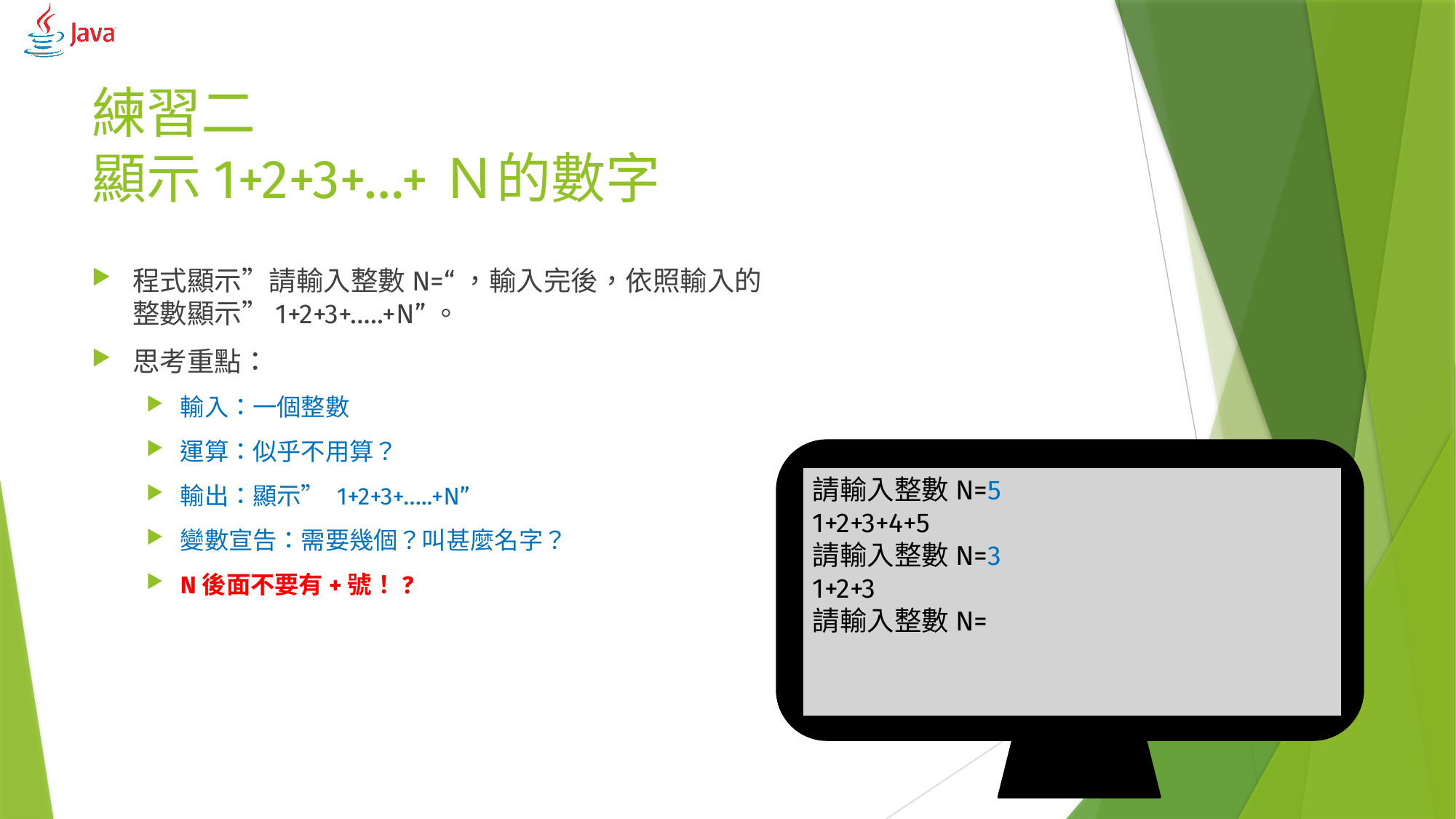

# 練習二 顯示1+2+3+…+Ｎ的數字
程式顯示”請輸入整數N=“，輸入完後，依照輸入的整數顯示”1+2+3+…..+N”。
思考重點：
輸入：一個整數
運算：似乎不用算？
輸出：顯示” 1+2+3+…..+N”
變數宣告：需要幾個？叫甚麼名字？
N後面不要有+號！?

請輸入整數N=5
1+2+3+4+5
請輸入整數N=3
1+2+3
請輸入整數N=